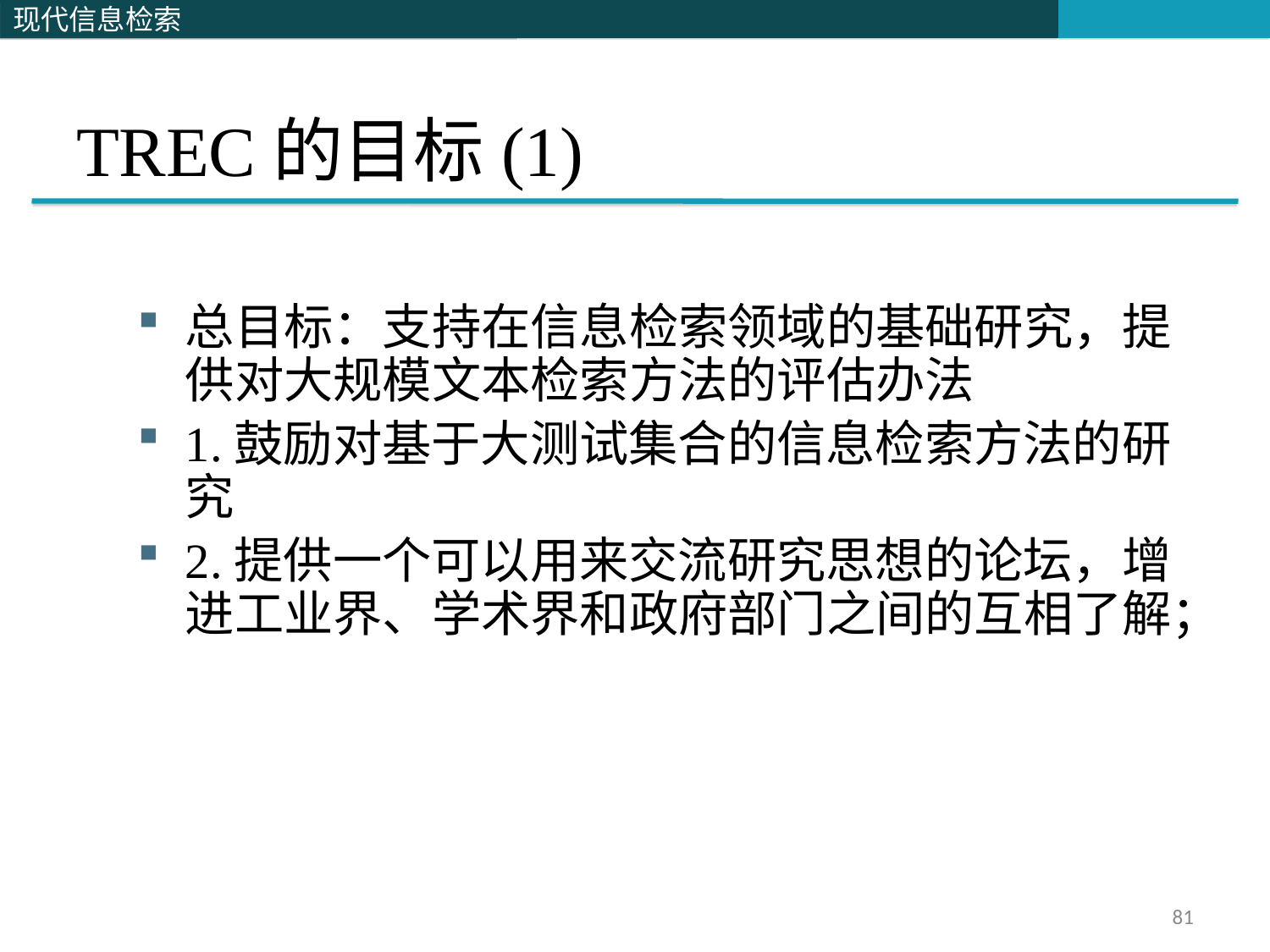

# TREC的目标(1)
总目标：支持在信息检索领域的基础研究，提供对大规模文本检索方法的评估办法
1.鼓励对基于大测试集合的信息检索方法的研究
2.提供一个可以用来交流研究思想的论坛，增进工业界、学术界和政府部门之间的互相了解；

81